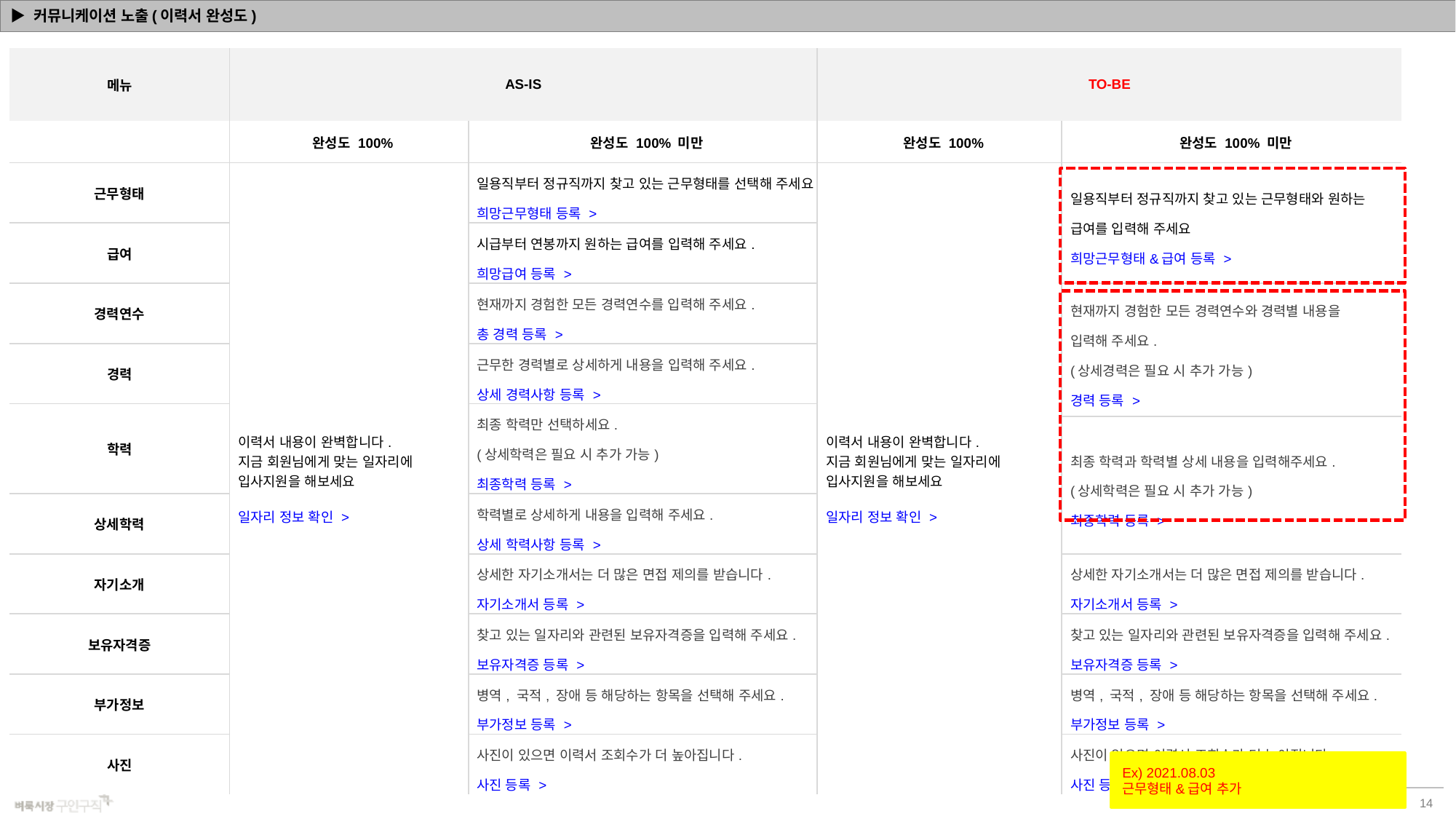

# ▶ 커뮤니케이션 노출(이력서 완성도)
| 메뉴 | AS-IS |  | TO-BE |  |
| --- | --- | --- | --- | --- |
|  | 완성도 100% | 완성도 100% 미만 | 완성도 100% | 완성도 100% 미만 |
| 근무형태 | 이력서 내용이 완벽합니다. 지금 회원님에게 맞는 일자리에 입사지원을 해보세요 일자리 정보 확인 > | 일용직부터 정규직까지 찾고 있는 근무형태를 선택해 주세요. 희망근무형태 등록 > | 이력서 내용이 완벽합니다. 지금 회원님에게 맞는 일자리에 입사지원을 해보세요 일자리 정보 확인 > | 일용직부터 정규직까지 찾고 있는 근무형태와 원하는 급여를 입력해 주세요 희망근무형태&급여 등록 > |
| 급여 |  | 시급부터 연봉까지 원하는 급여를 입력해 주세요. 희망급여 등록 > |  |  |
| 경력연수 |  | 현재까지 경험한 모든 경력연수를 입력해 주세요. 총 경력 등록 > |  | 현재까지 경험한 모든 경력연수와 경력별 내용을 입력해 주세요. (상세경력은 필요 시 추가 가능) 경력 등록 > |
| 경력 |  | 근무한 경력별로 상세하게 내용을 입력해 주세요. 상세 경력사항 등록 > |  |  |
| 학력 |  | 최종 학력만 선택하세요. (상세학력은 필요 시 추가 가능) 최종학력 등록 > |  |  |
|  |  |  |  | 최종 학력과 학력별 상세 내용을 입력해주세요. (상세학력은 필요 시 추가 가능) 최종학력 등록 > |
| 상세학력 |  | 학력별로 상세하게 내용을 입력해 주세요. 상세 학력사항 등록 > |  |  |
| 자기소개 |  | 상세한 자기소개서는 더 많은 면접 제의를 받습니다. 자기소개서 등록 > |  | 상세한 자기소개서는 더 많은 면접 제의를 받습니다. 자기소개서 등록 > |
| 보유자격증 |  | 찾고 있는 일자리와 관련된 보유자격증을 입력해 주세요. 보유자격증 등록 > |  | 찾고 있는 일자리와 관련된 보유자격증을 입력해 주세요. 보유자격증 등록 > |
| 부가정보 |  | 병역, 국적, 장애 등 해당하는 항목을 선택해 주세요. 부가정보 등록 > |  | 병역, 국적, 장애 등 해당하는 항목을 선택해 주세요. 부가정보 등록 > |
| 사진 |  | 사진이 있으면 이력서 조회수가 더 높아집니다. 사진 등록 > |  | 사진이 있으면 이력서 조회수가 더 높아집니다. 사진 등록 > |

Ex) 2021.08.03
근무형태&급여 추가